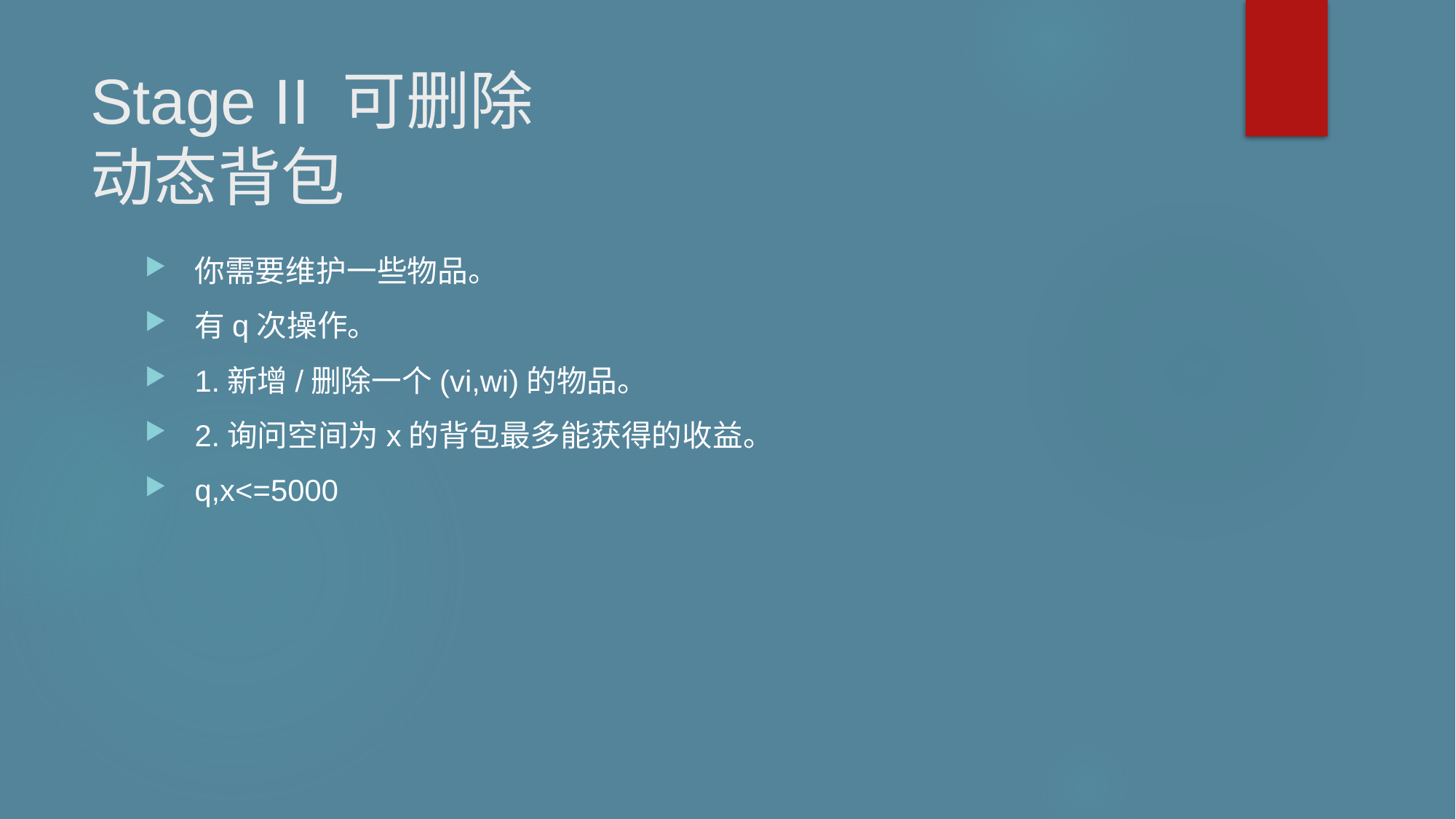

# Stage II 可删除 动态背包
你需要维护一些物品。
有q次操作。
1.新增/删除一个(vi,wi)的物品。
2.询问空间为x的背包最多能获得的收益。
q,x<=5000